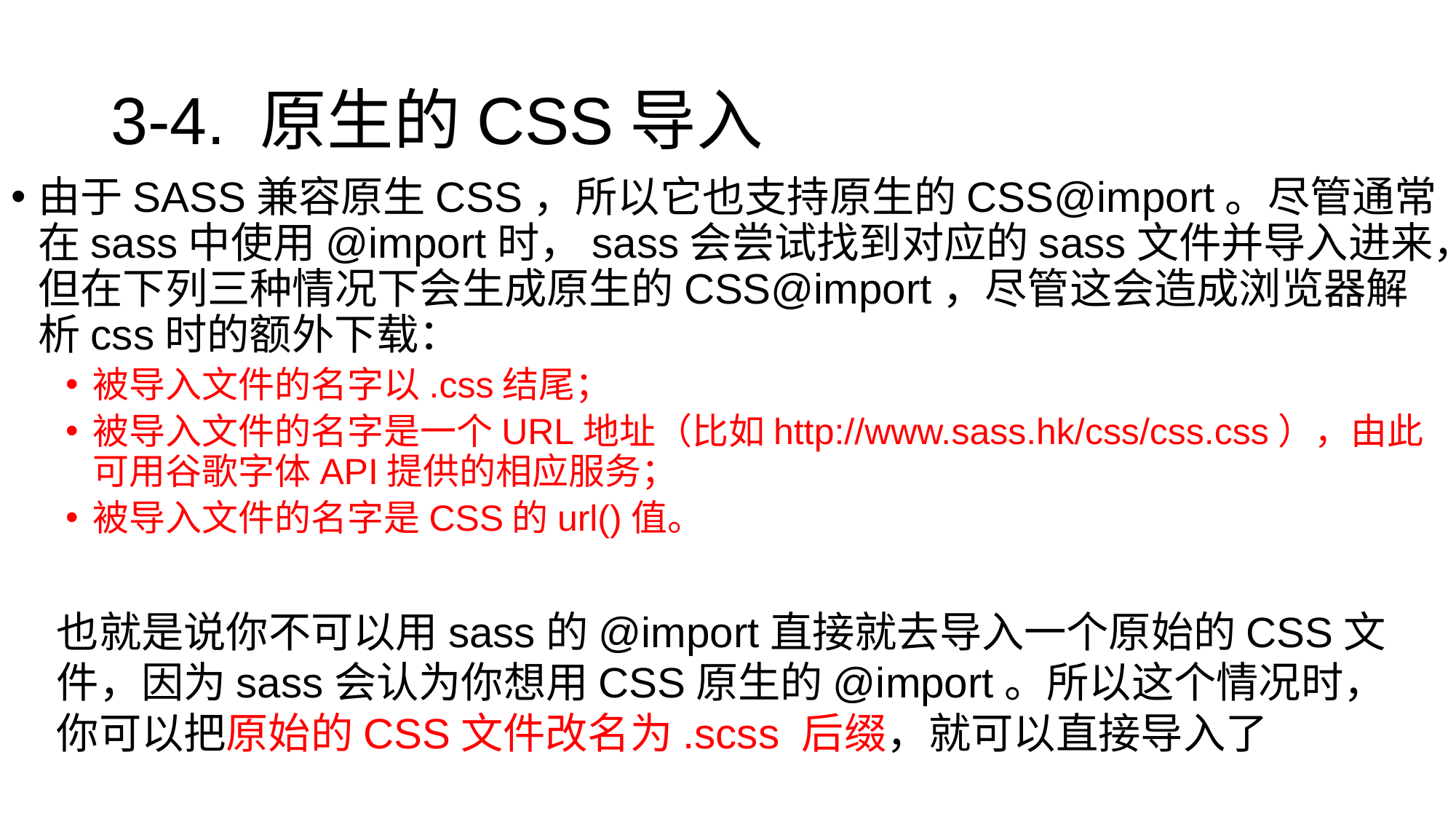

# 3-4. 原生的CSS导入
由于SASS兼容原生CSS，所以它也支持原生的CSS@import。尽管通常在sass中使用@import时，sass会尝试找到对应的sass文件并导入进来，但在下列三种情况下会生成原生的CSS@import，尽管这会造成浏览器解析css时的额外下载：
被导入文件的名字以.css结尾；
被导入文件的名字是一个URL地址（比如http://www.sass.hk/css/css.css），由此可用谷歌字体API提供的相应服务；
被导入文件的名字是CSS的url()值。
也就是说你不可以用sass的@import直接就去导入一个原始的CSS文件，因为sass会认为你想用CSS原生的@import。所以这个情况时，你可以把原始的CSS文件改名为.scss 后缀，就可以直接导入了